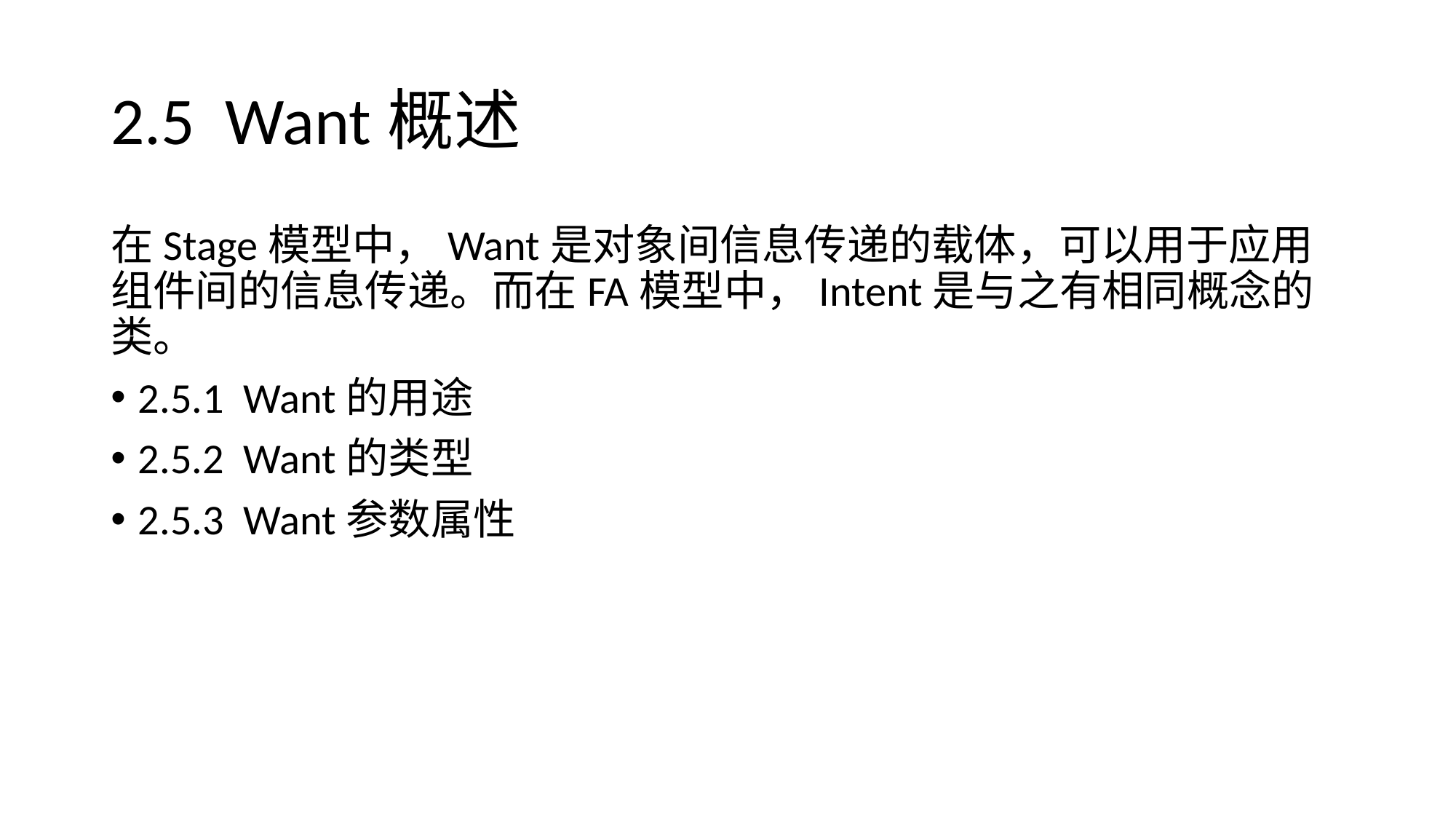

# 2.5  Want概述
在Stage模型中，Want是对象间信息传递的载体，可以用于应用组件间的信息传递。而在FA模型中，Intent是与之有相同概念的类。
2.5.1  Want的用途
2.5.2  Want的类型
2.5.3  Want参数属性